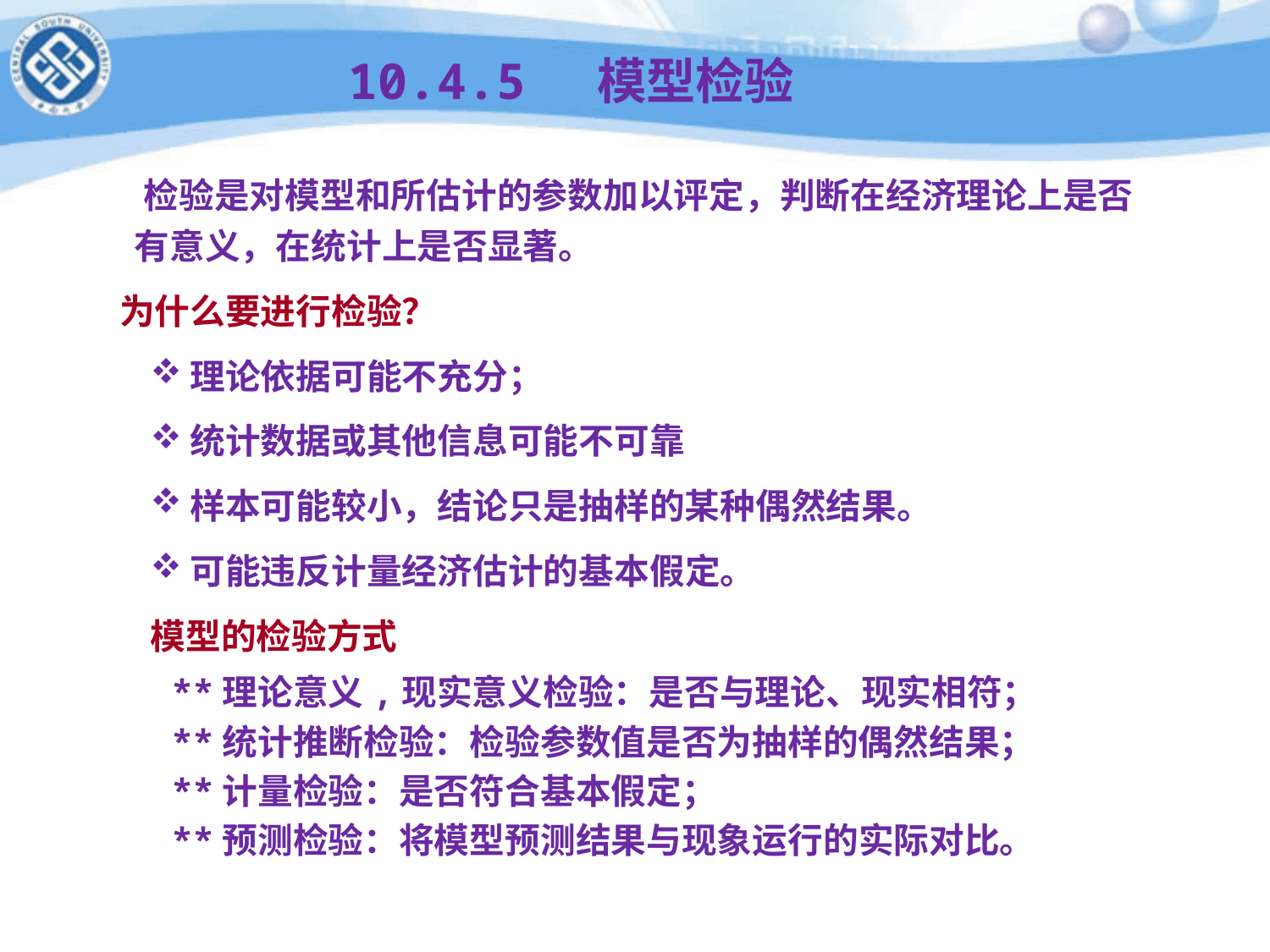

# 10.4.5  模型检验
      检验是对模型和所估计的参数加以评定，判断在经济理论上是否有意义，在统计上是否显著。
   为什么要进行检验？
理论依据可能不充分；
统计数据或其他信息可能不可靠
样本可能较小，结论只是抽样的某种偶然结果。
可能违反计量经济估计的基本假定。
模型的检验方式
    **理论意义,现实意义检验：是否与理论、现实相符；
    **统计推断检验：检验参数值是否为抽样的偶然结果；
    **计量检验：是否符合基本假定；
    **预测检验：将模型预测结果与现象运行的实际对比。